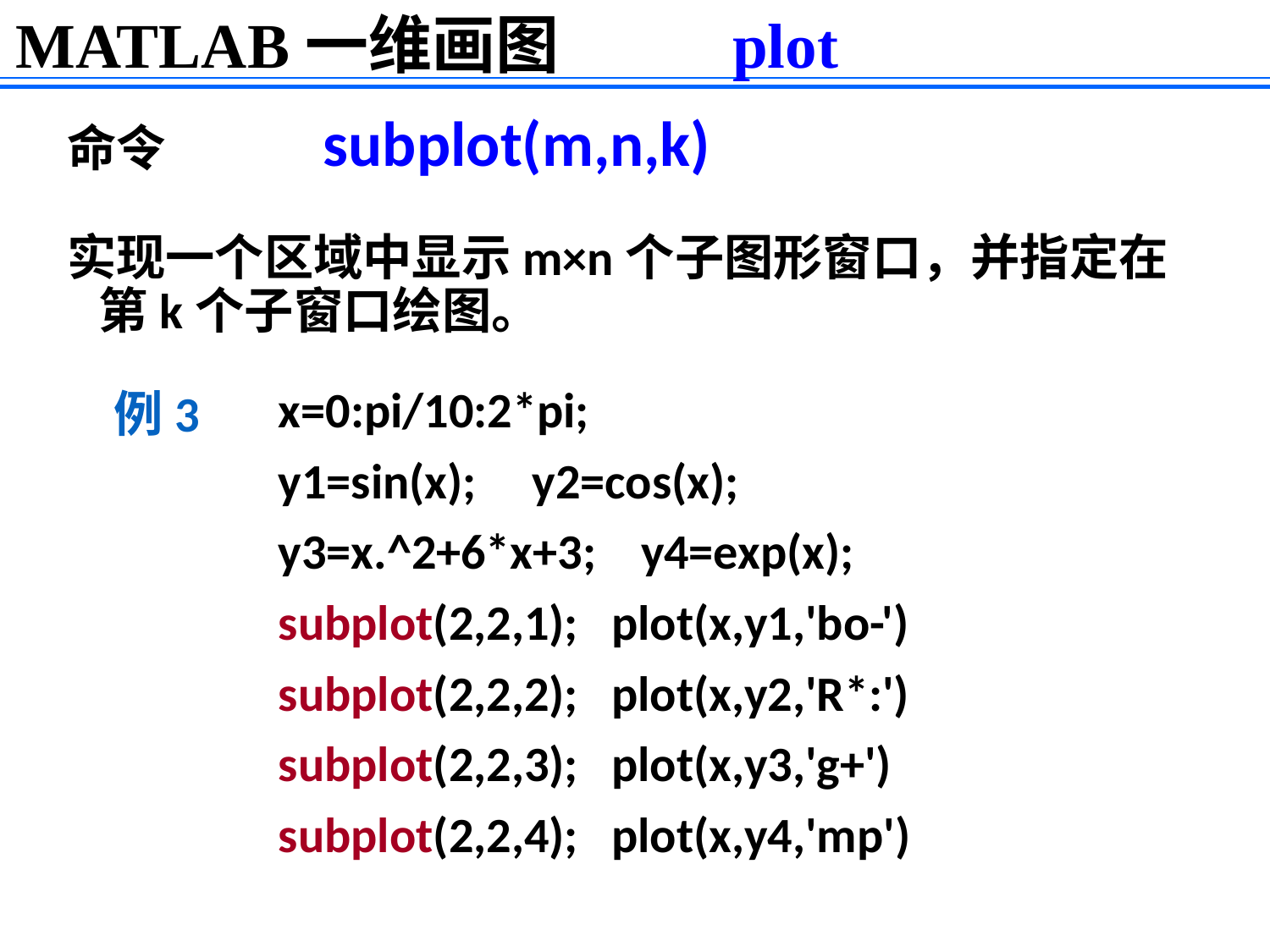

MATLAB一维画图           plot

命令             subplot(m,n,k)

实现一个区域中显示m×n个子图形窗口，并指定在第k个子窗口绘图。

例3
x=0:pi/10:2*pi;
y1=sin(x);     y2=cos(x);
y3=x.^2+6*x+3;    y4=exp(x);
subplot(2,2,1);   plot(x,y1,'bo-')
subplot(2,2,2);   plot(x,y2,'R*:')
subplot(2,2,3);   plot(x,y3,'g+')
subplot(2,2,4);   plot(x,y4,'mp')